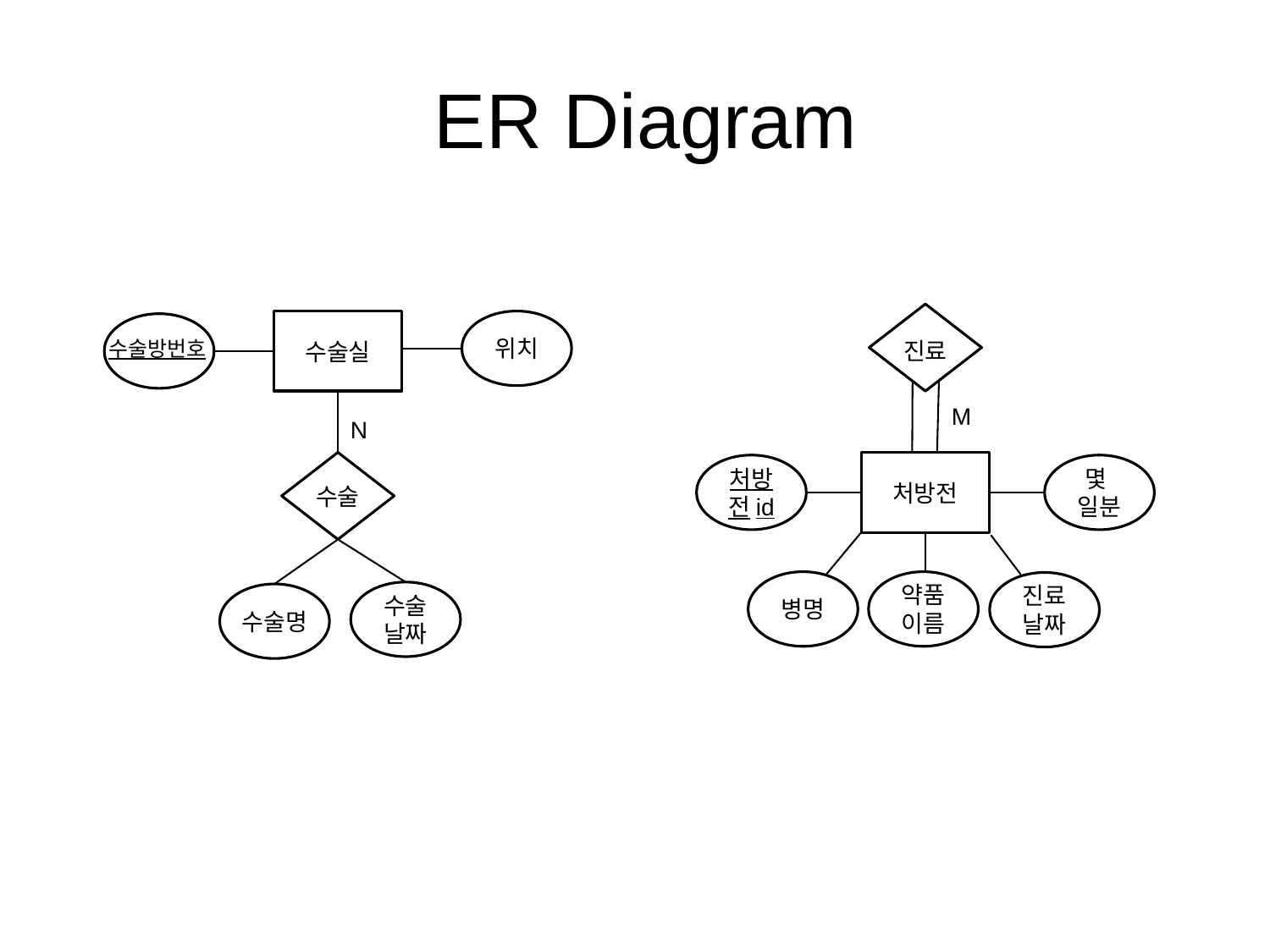

ER Diagram

수술실
위치

수술방번호
진료
M
N

처방전
처방전id
몇
일분
수술
병명
약품이름
진료날짜
수술
날짜

수술명